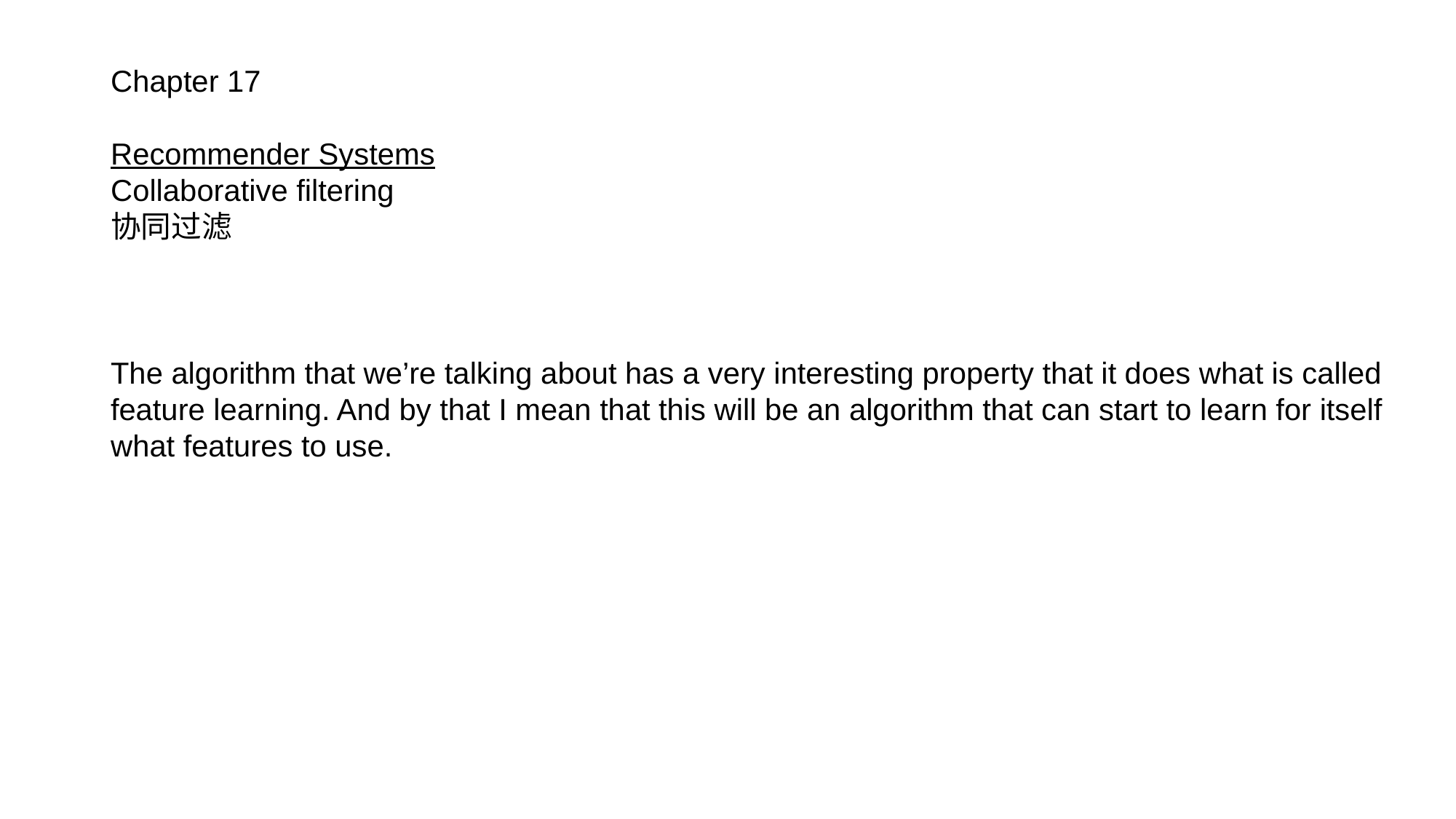

Chapter 17

Recommender Systems
Collaborative filtering
协同过滤

The algorithm that we’re talking about has a very interesting property that it does what is called feature learning. And by that I mean that this will be an algorithm that can start to learn for itself what features to use.